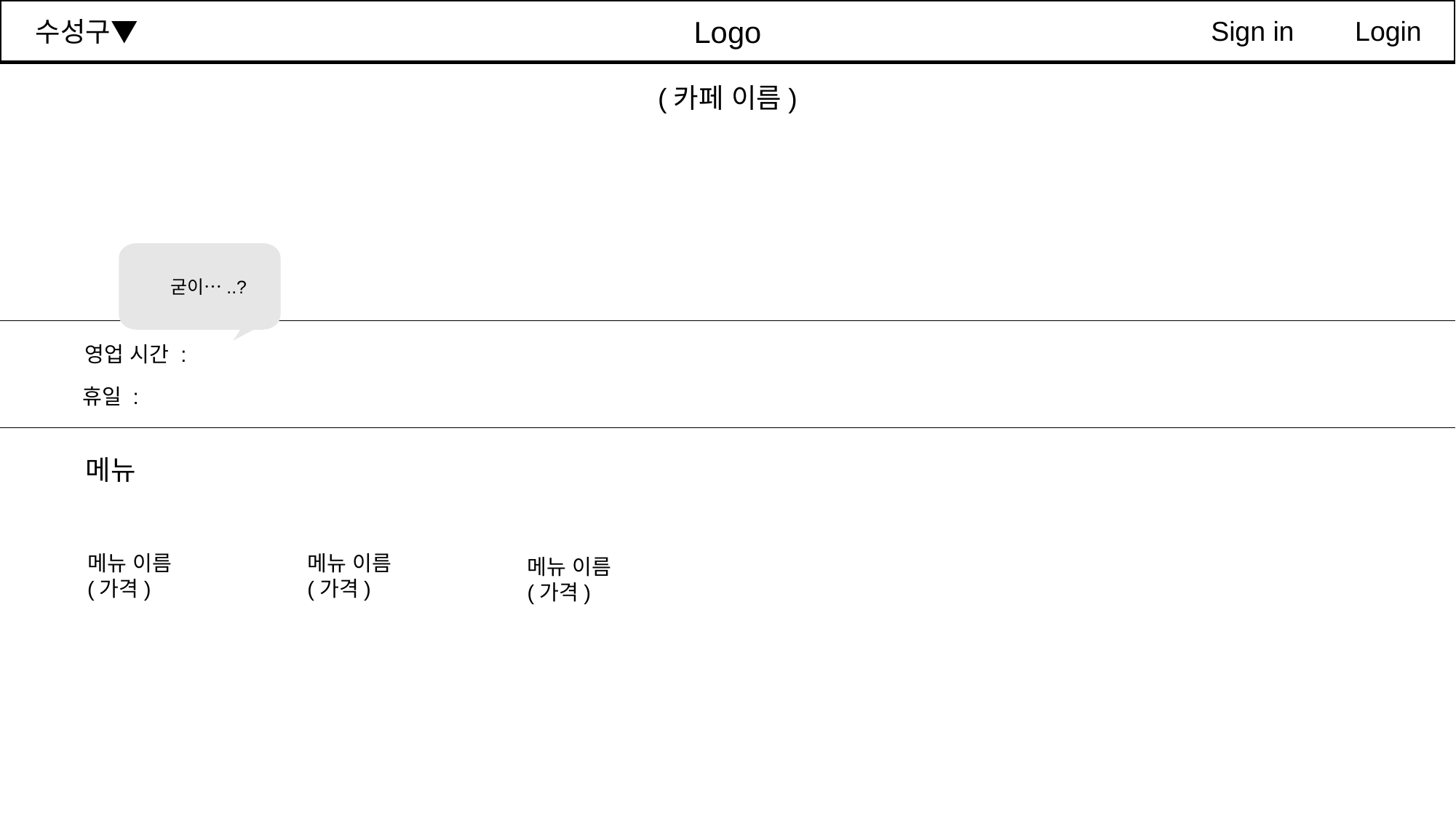

Logo
Sign in        Login
수성구▼
(카페 이름)

굳이…..?
영업 시간 :
휴일 :
메뉴
메뉴 이름
(가격)
메뉴 이름
(가격)
메뉴 이름
(가격)